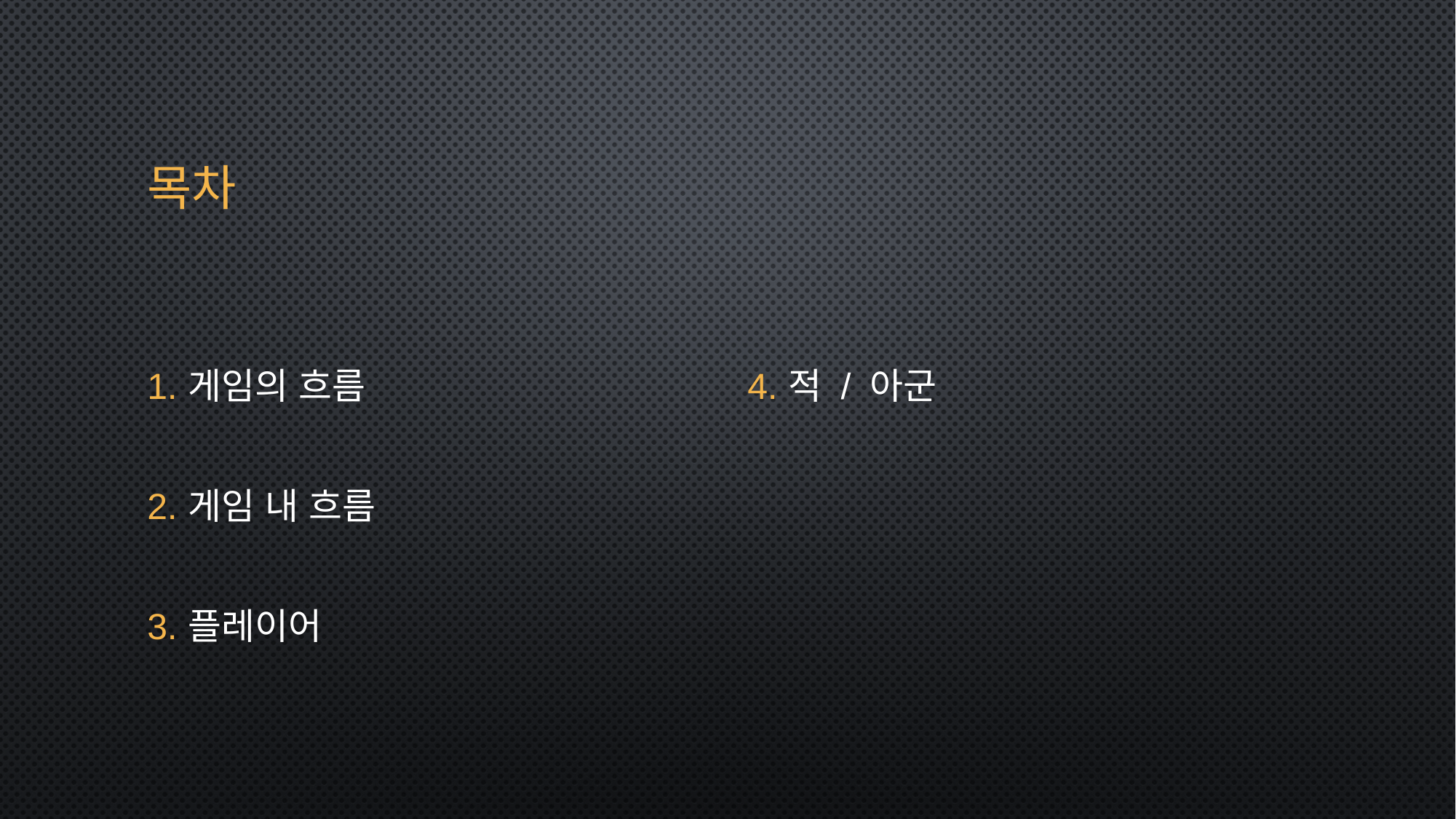

# 목차
게임의 흐름

게임 내 흐름

플레이어
적 / 아군